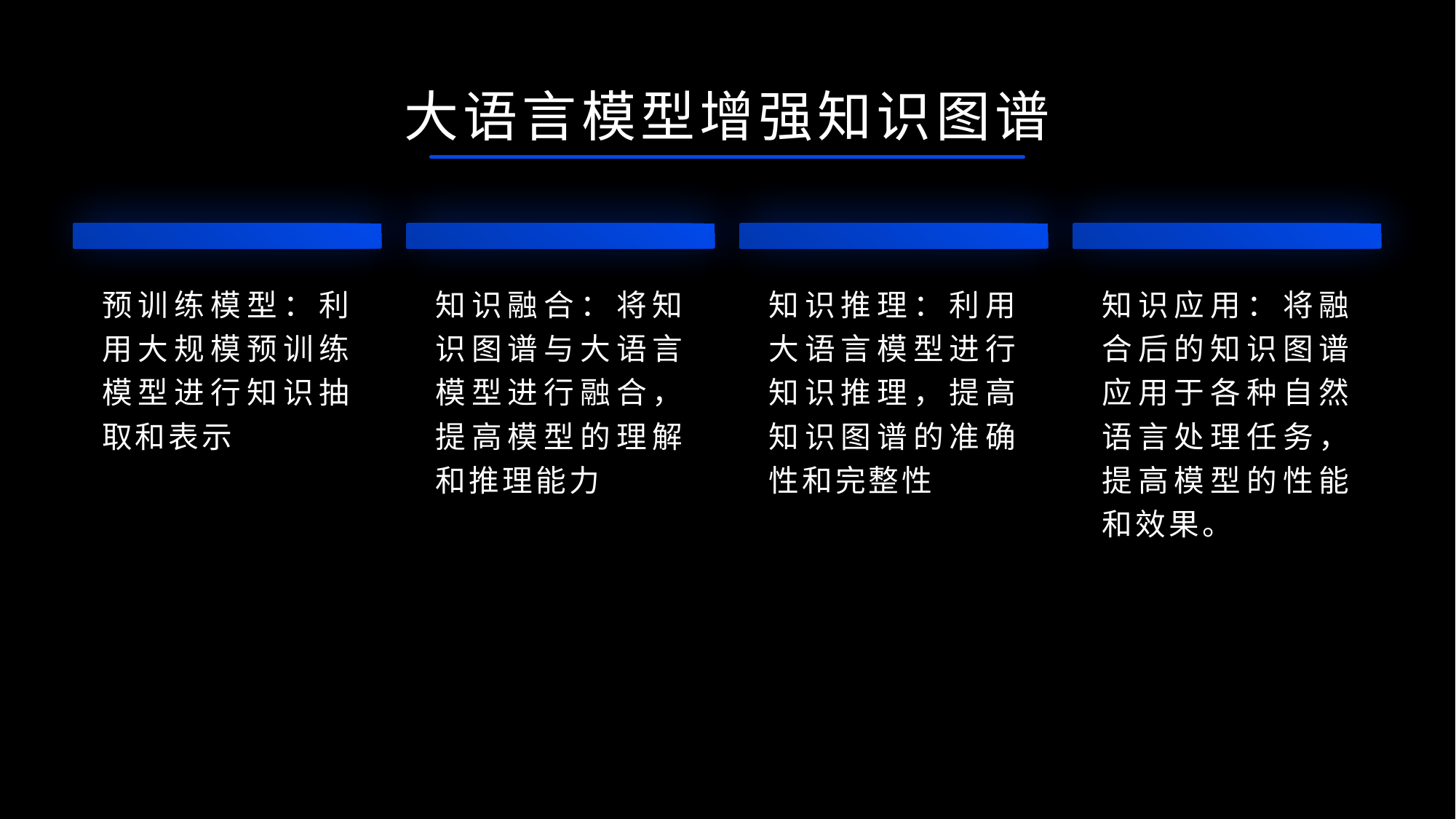

大语言模型增强知识图谱

预训练模型：利用大规模预训练模型进行知识抽取和表示
知识融合：将知识图谱与大语言模型进行融合，提高模型的理解和推理能力
知识推理：利用大语言模型进行知识推理，提高知识图谱的准确性和完整性
知识应用：将融合后的知识图谱应用于各种自然语言处理任务，提高模型的性能和效果。